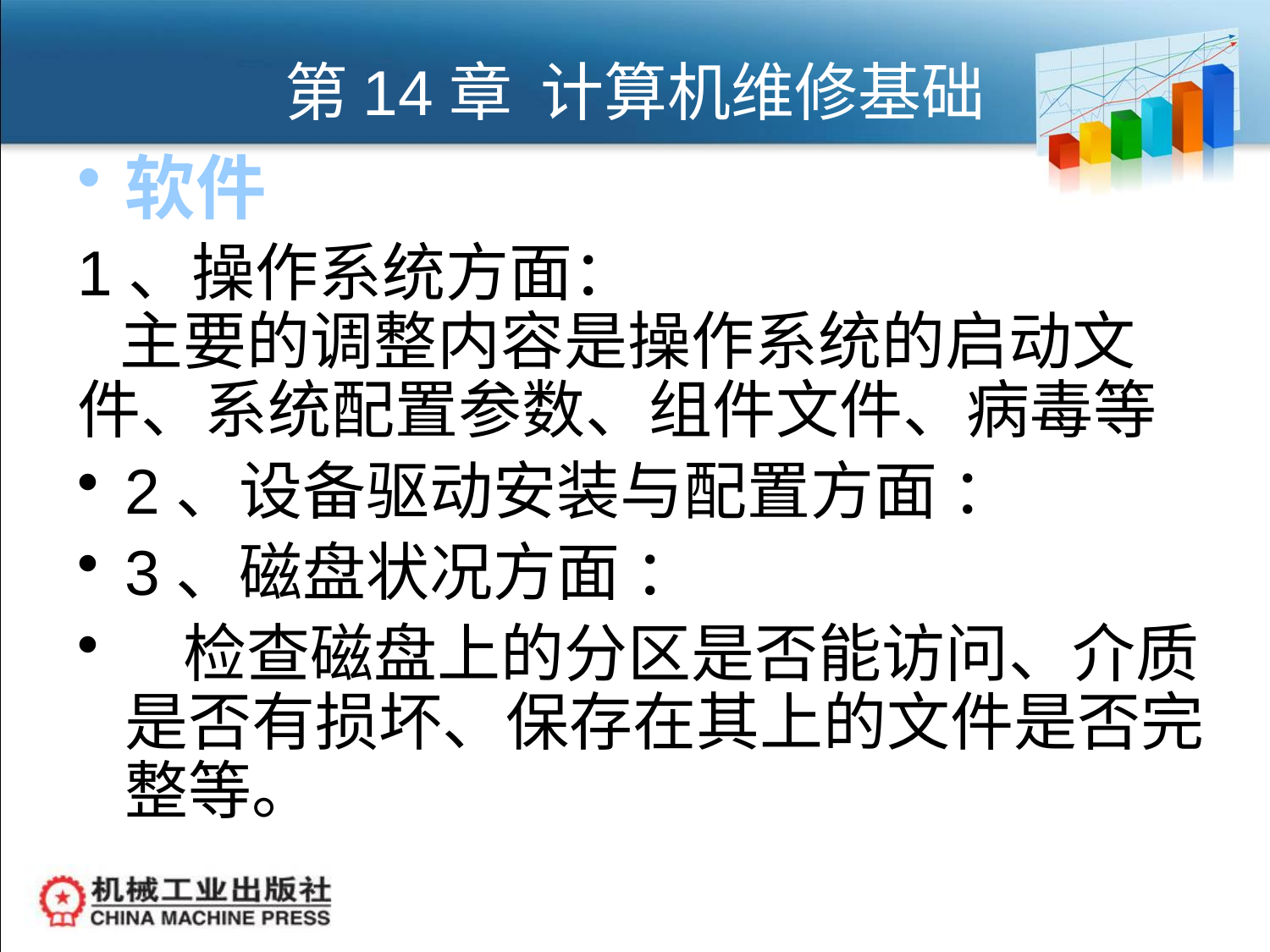

# 第14章  计算机维修基础
软件
1、操作系统方面：
   主要的调整内容是操作系统的启动文件、系统配置参数、组件文件、病毒等
2、设备驱动安装与配置方面 ：
3、磁盘状况方面 ：
   检查磁盘上的分区是否能访问、介质是否有损坏、保存在其上的文件是否完整等。